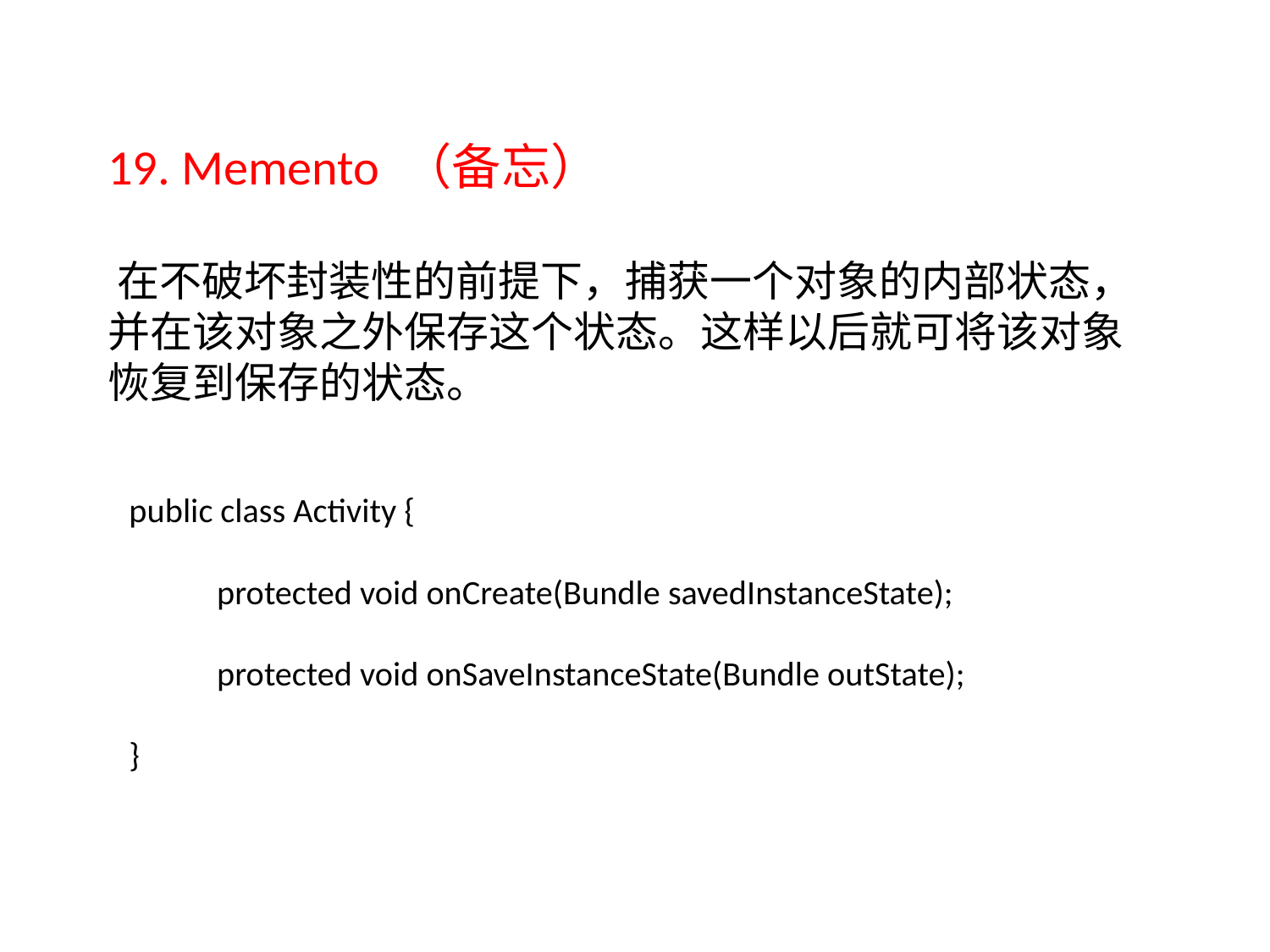

# 19. Memento （备忘） 在不破坏封装性的前提下，捕获一个对象的内部状态，并在该对象之外保存这个状态。这样以后就可将该对象恢复到保存的状态。
public class Activity {

	protected void onCreate(Bundle savedInstanceState);

	protected void onSaveInstanceState(Bundle outState);

}